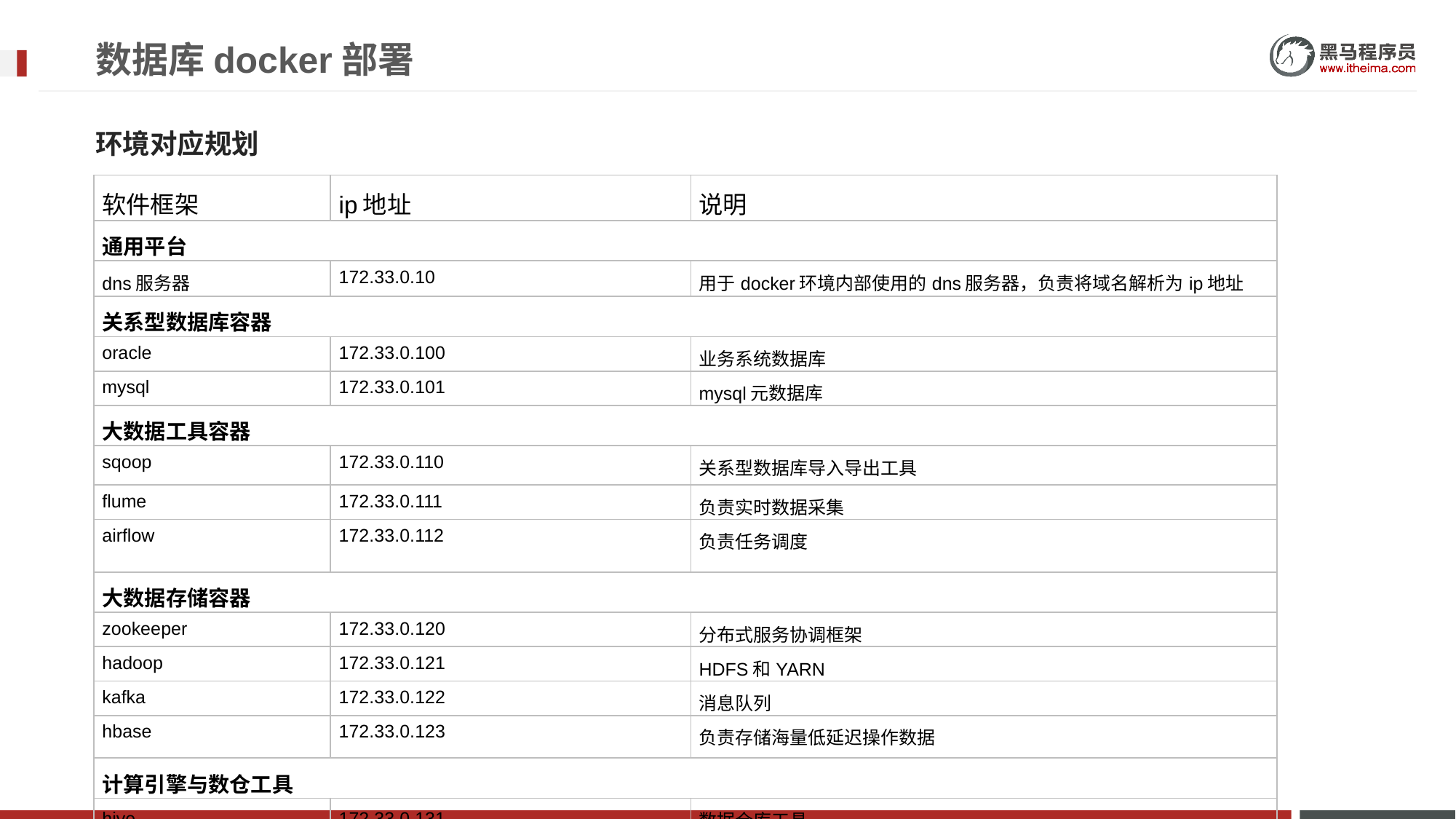

# 数据库docker部署
环境对应规划
| 软件框架 | ip地址 | 说明 |
| --- | --- | --- |
| 通用平台 |  |  |
| dns服务器 | 172.33.0.10 | 用于docker环境内部使用的dns服务器，负责将域名解析为ip地址 |
| 关系型数据库容器 |  |  |
| oracle | 172.33.0.100 | 业务系统数据库 |
| mysql | 172.33.0.101 | mysql元数据库 |
| 大数据工具容器 |  |  |
| sqoop | 172.33.0.110 | 关系型数据库导入导出工具 |
| flume | 172.33.0.111 | 负责实时数据采集 |
| airflow | 172.33.0.112 | 负责任务调度 |
| 大数据存储容器 |  |  |
| zookeeper | 172.33.0.120 | 分布式服务协调框架 |
| hadoop | 172.33.0.121 | HDFS和YARN |
| kafka | 172.33.0.122 | 消息队列 |
| hbase | 172.33.0.123 | 负责存储海量低延迟操作数据 |
| 计算引擎与数仓工具 |  |  |
| hive | 172.33.0.131 | 数据仓库工具 |
| spark | 172.33.0.133 | spark计算引擎 |